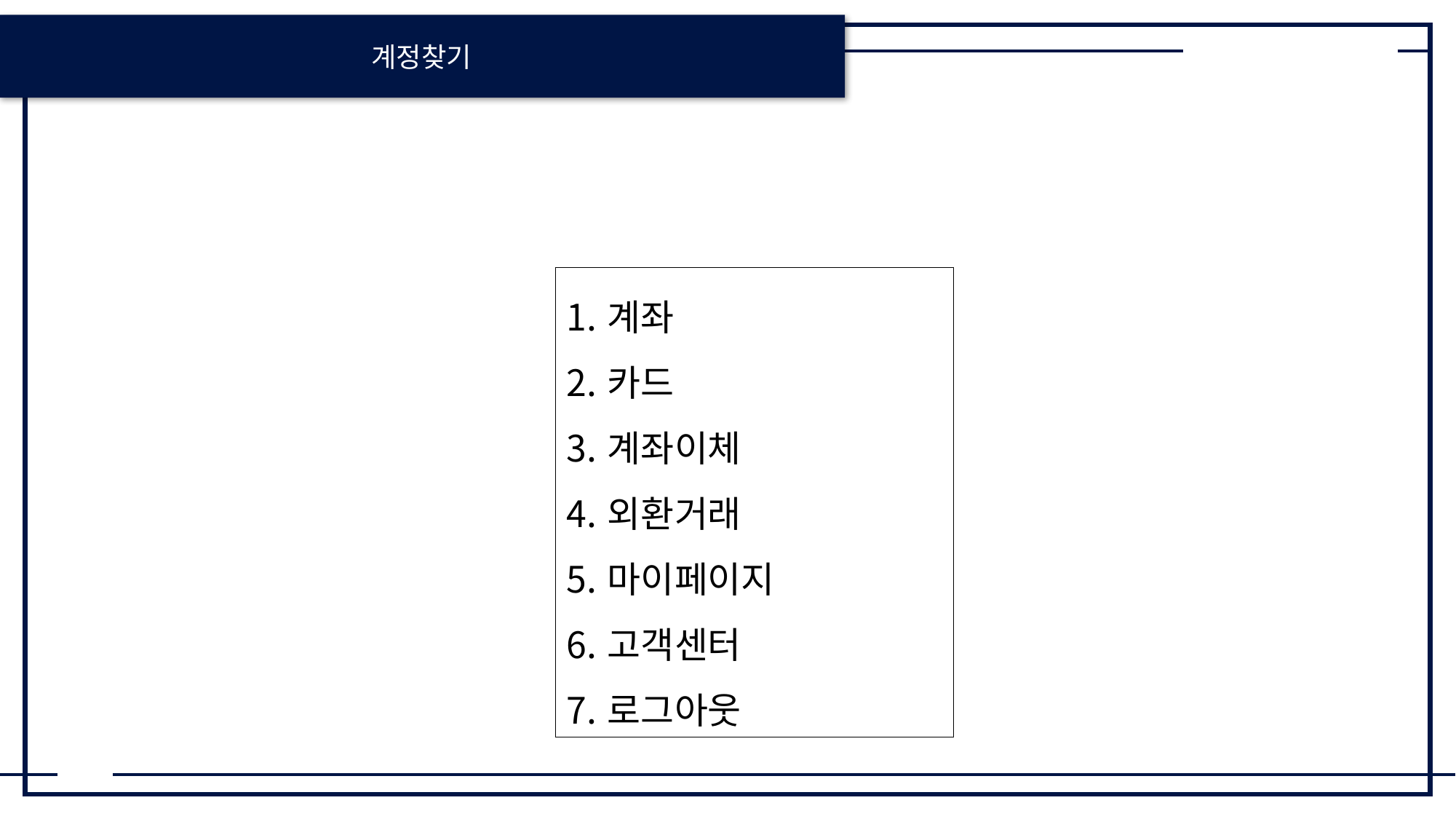

계정찾기

계좌
카드
계좌이체
외환거래
마이페이지
고객센터
로그아웃